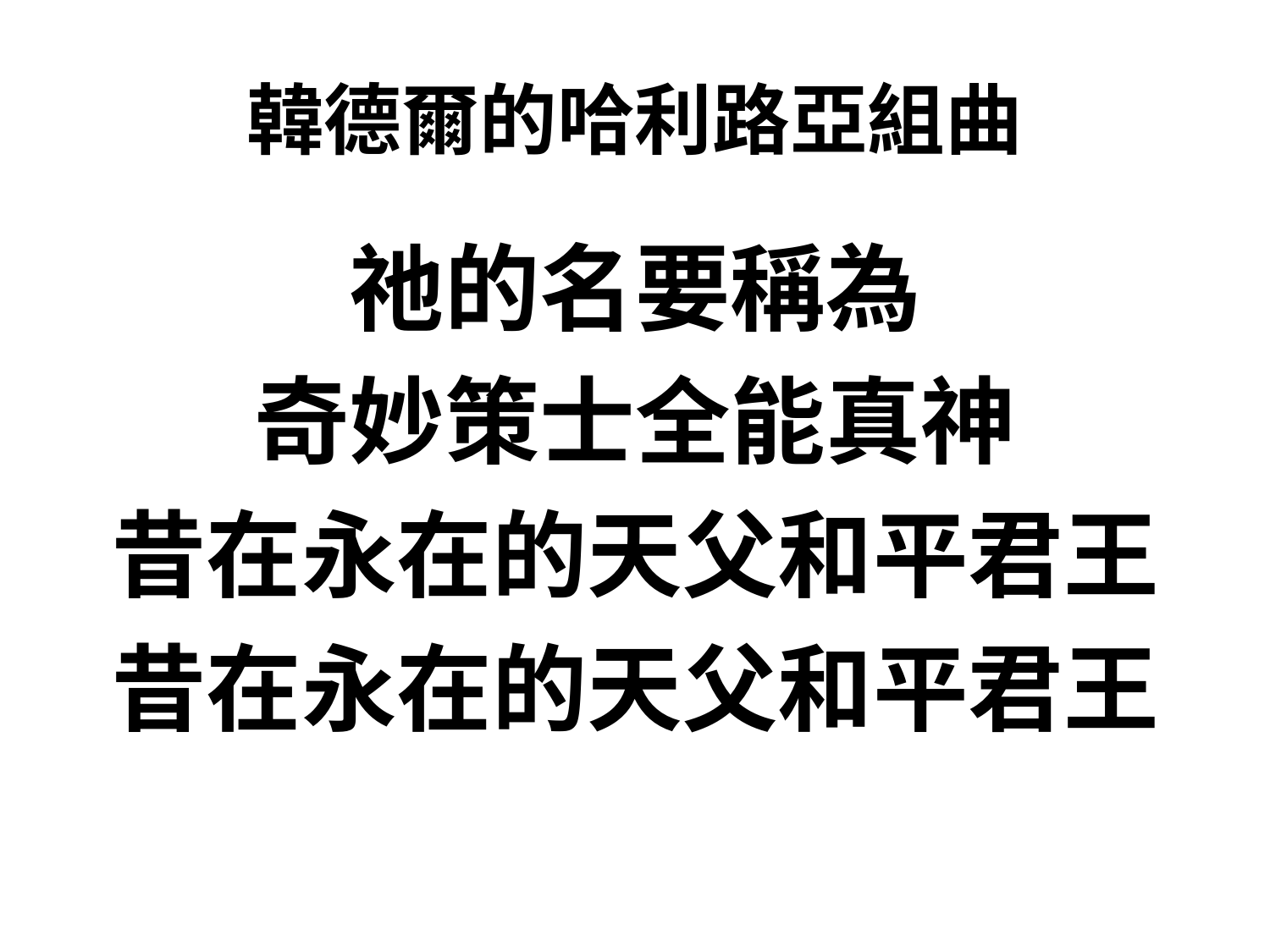

# 韓德爾的哈利路亞組曲
祂的名要稱為
奇妙策士全能真神
昔在永在的天父和平君王
昔在永在的天父和平君王